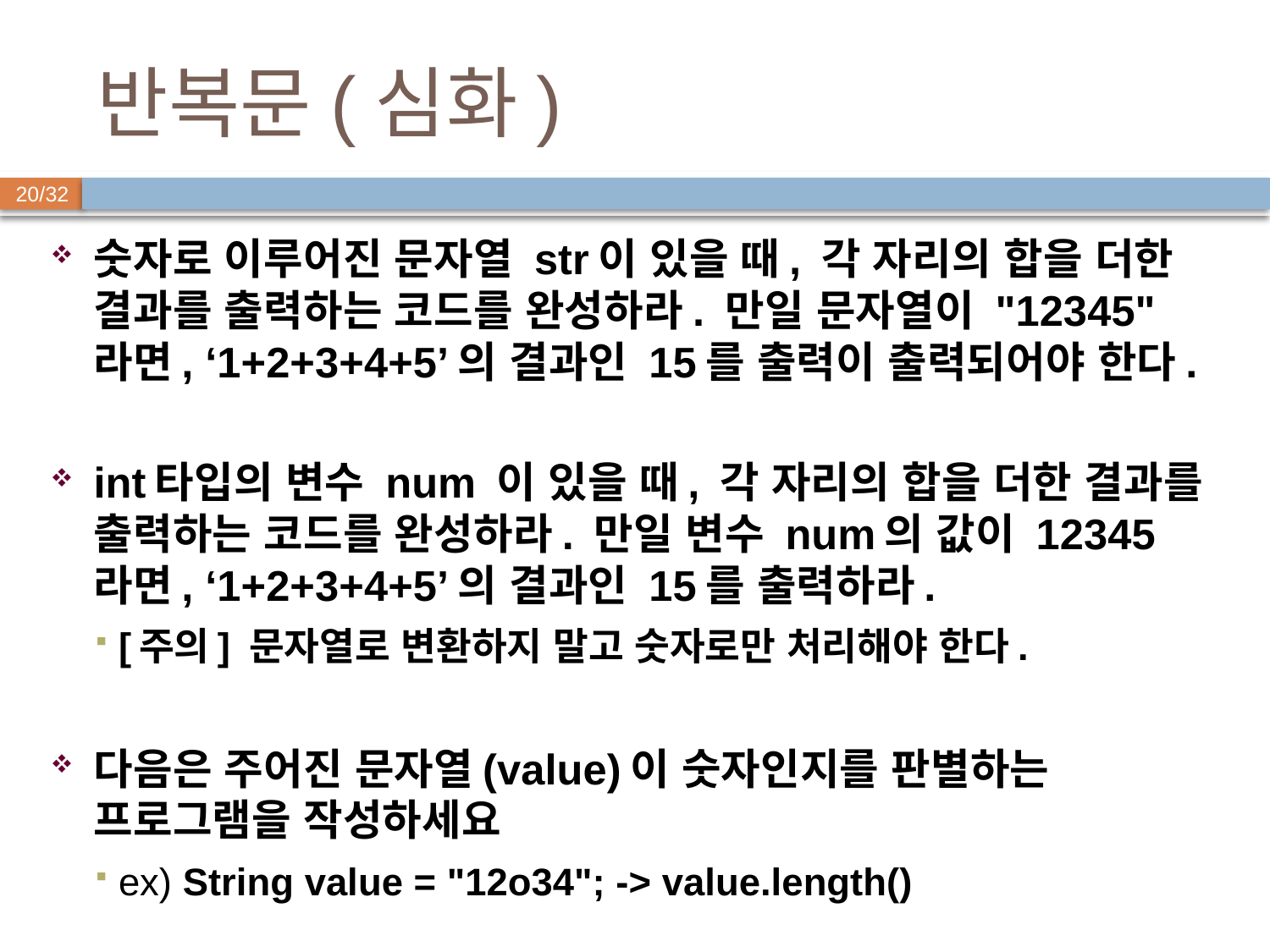

# 반복문(심화)
숫자로 이루어진 문자열 str이 있을 때, 각 자리의 합을 더한 결과를 출력하는 코드를 완성하라. 만일 문자열이 "12345"라면, ‘1+2+3+4+5’의 결과인 15를 출력이 출력되어야 한다.

int타입의 변수 num 이 있을 때, 각 자리의 합을 더한 결과를 출력하는 코드를 완성하라. 만일 변수 num의 값이 12345라면, ‘1+2+3+4+5’의 결과인 15를 출력하라.
[주의] 문자열로 변환하지 말고 숫자로만 처리해야 한다.

다음은 주어진 문자열(value)이 숫자인지를 판별하는 프로그램을 작성하세요
ex) String value = "12o34"; -> value.length()